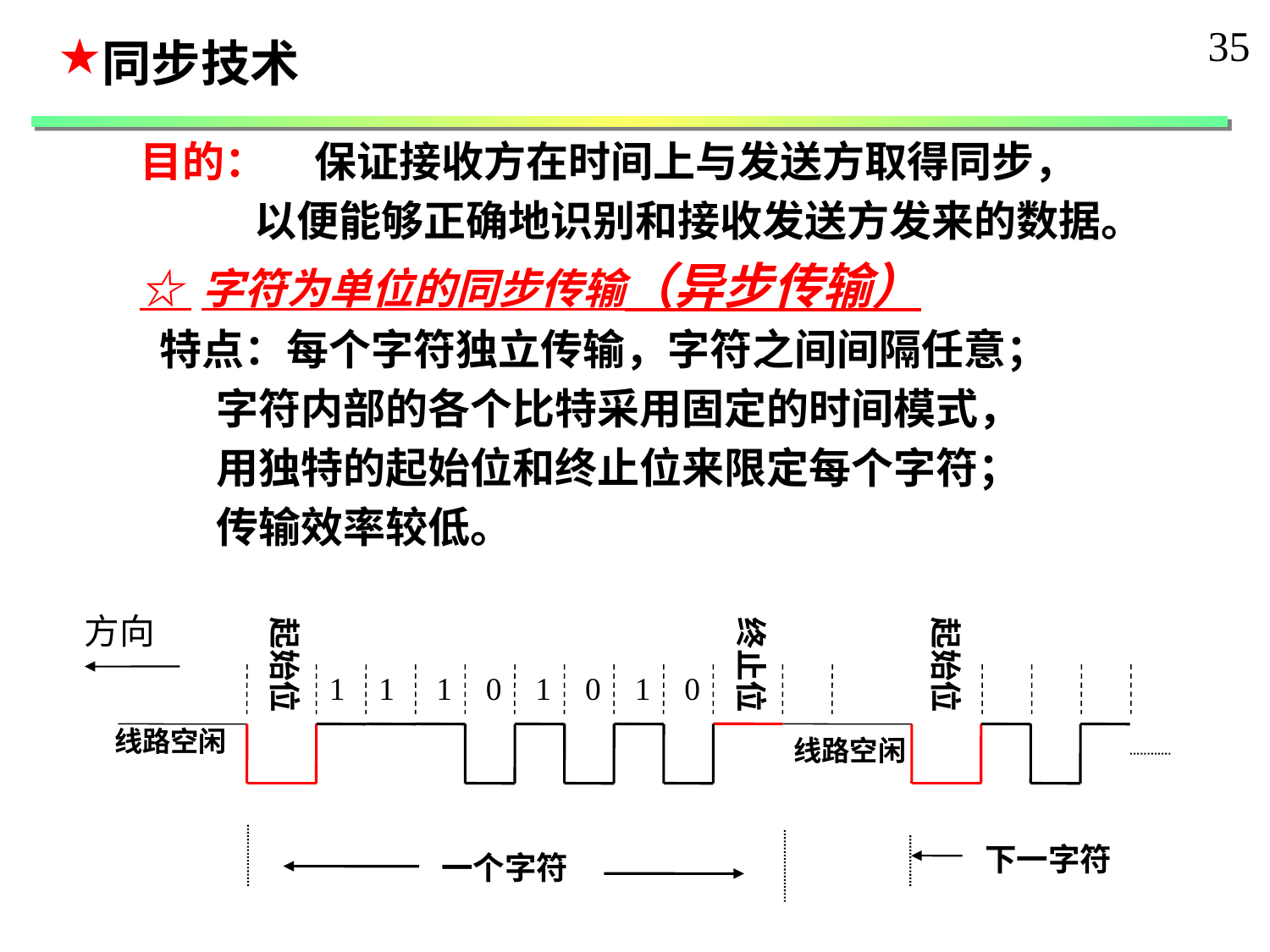

35
同步技术

目的：     保证接收方在时间上与发送方取得同步，
           以便能够正确地识别和接收发送方发来的数据。
☆ 字符为单位的同步传输（异步传输）
 特点：每个字符独立传输，字符之间间隔任意；
       字符内部的各个比特采用固定的时间模式，
       用独特的起始位和终止位来限定每个字符；
       传输效率较低。

方向
起始位
终止位
起始位
1
1
1
0
1
0
1
0

 线路空闲
 线路空闲

下一字符

一个字符